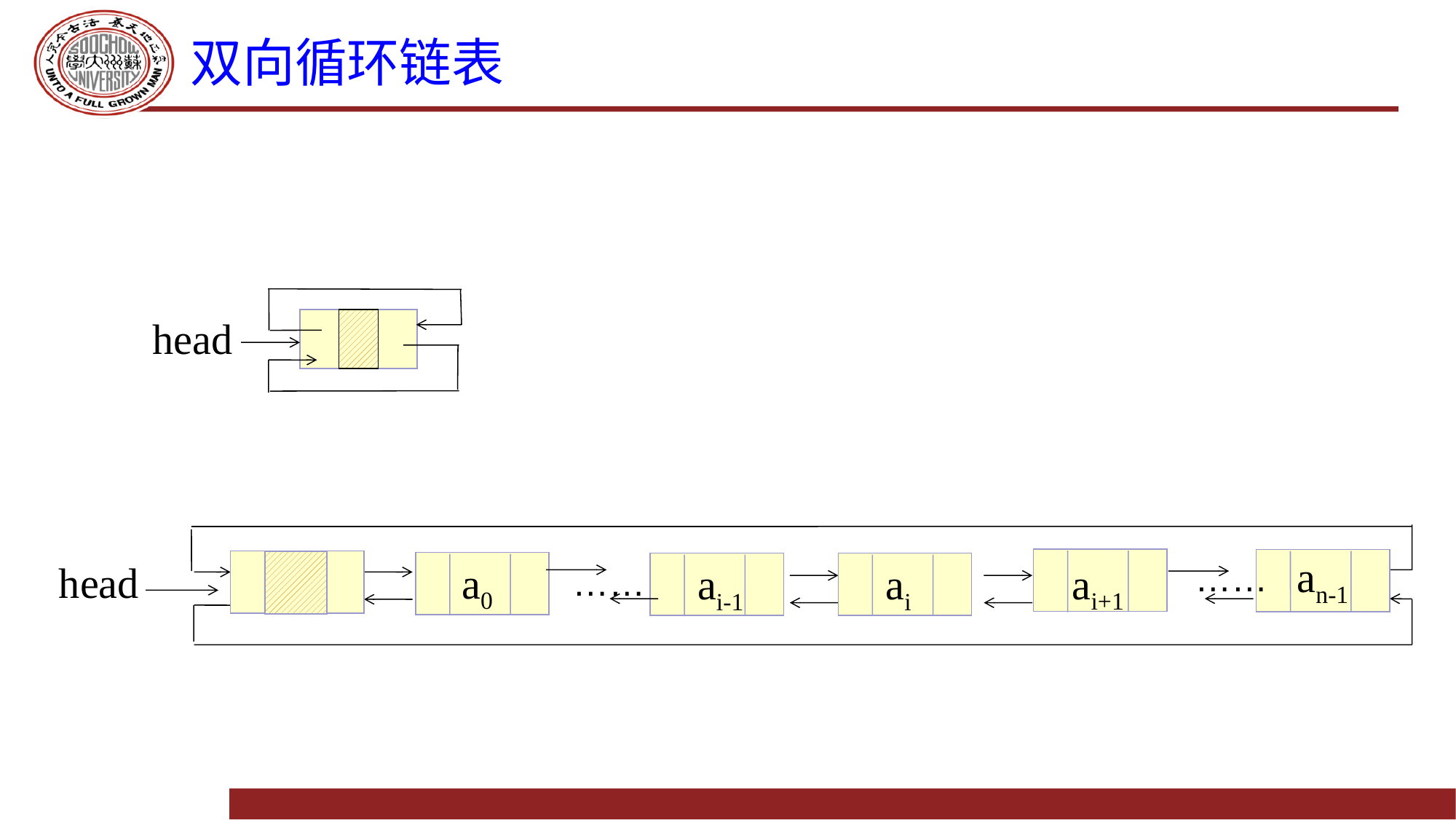

# 双向循环链表

head

an-1

……
head

a0

ai+1
ai
ai-1

……